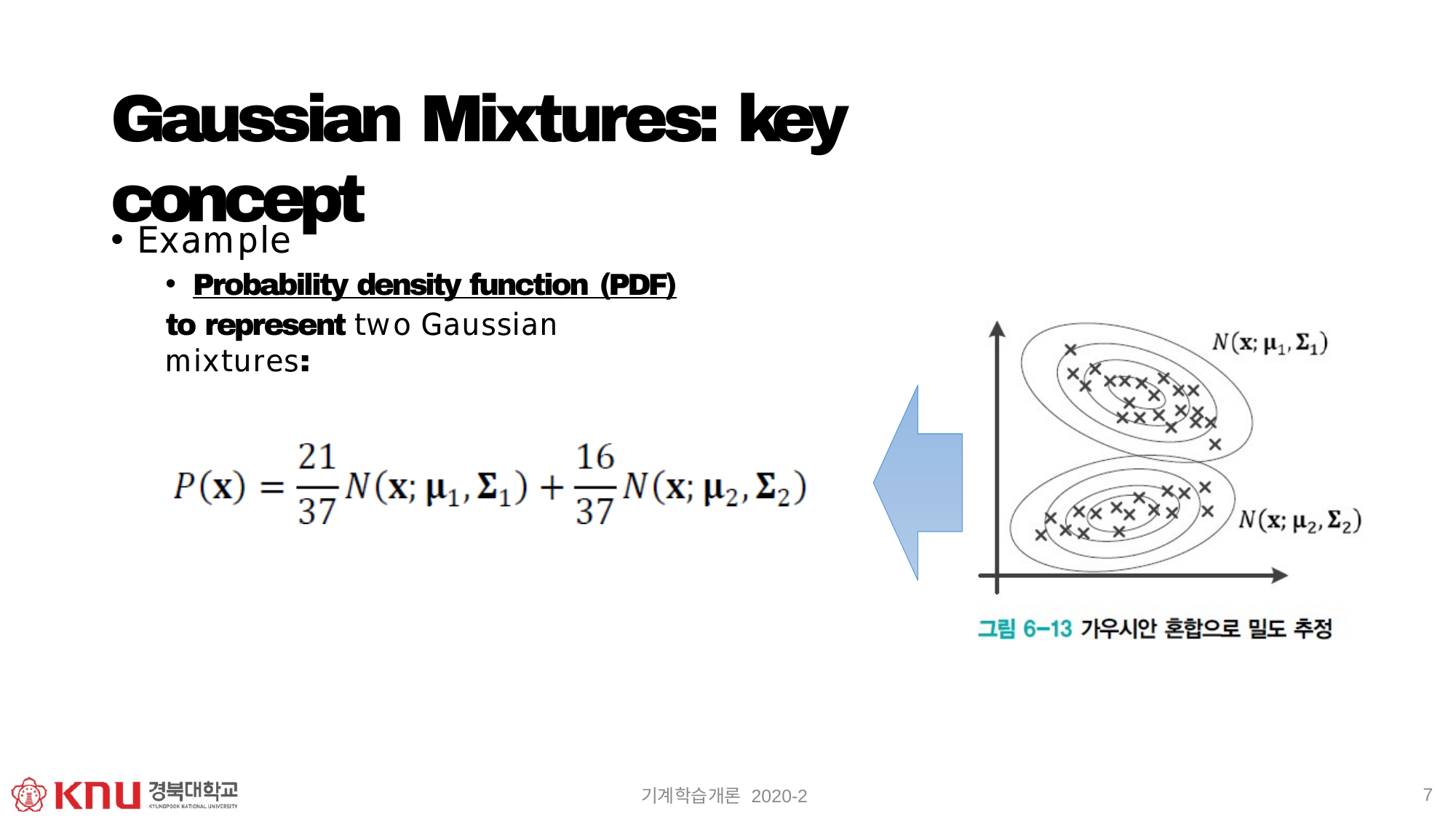

# Gaussian Mixtures: key concept
Example
Probability density function (PDF)
to represent two Gaussian mixtures:

7
기계학습개론 2020-2